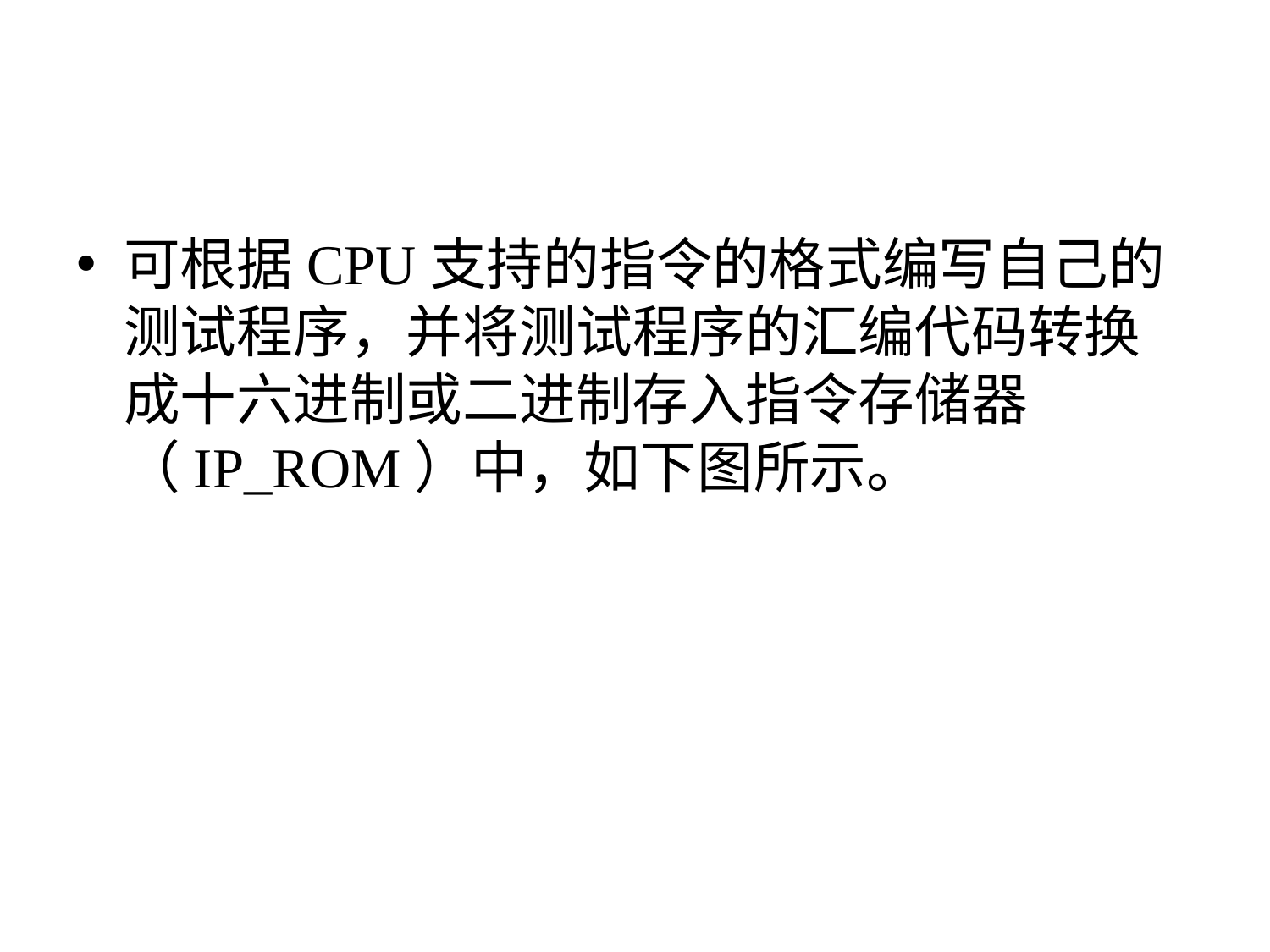

可根据CPU支持的指令的格式编写自己的测试程序，并将测试程序的汇编代码转换成十六进制或二进制存入指令存储器（IP_ROM）中，如下图所示。